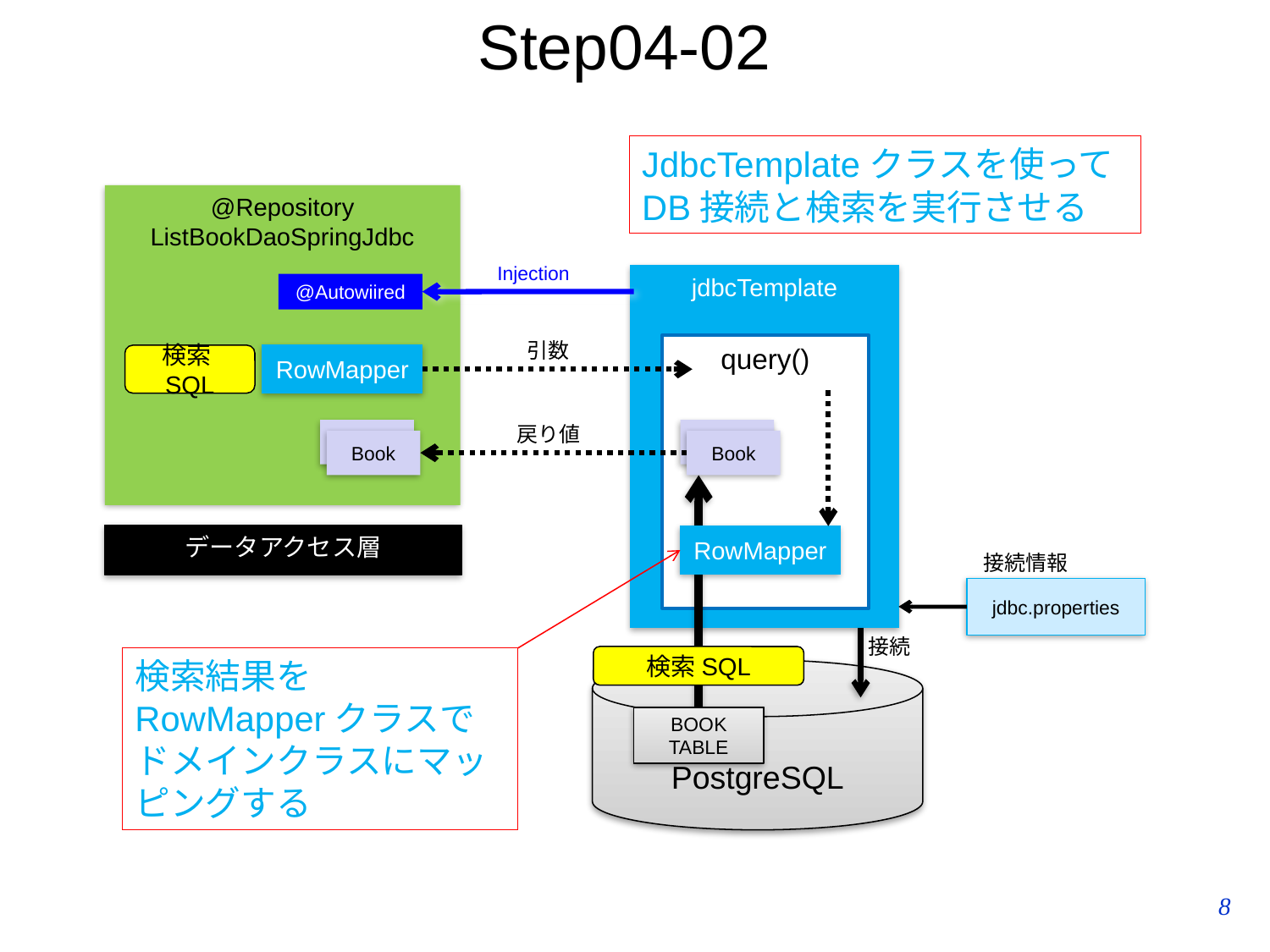

# Step04-02
JdbcTemplateクラスを使ってDB接続と検索を実行させる
@Repository
ListBookDaoSpringJdbc
Injection
jdbcTemplate
@Autowiired
引数
query()
検索SQL
RowMapper
戻り値
Book
Book
Book
Book
データアクセス層
RowMapper
接続情報
jdbc.properties
接続
検索SQL
検索結果をRowMapperクラスでドメインクラスにマッピングする
PostgreSQL
BOOK TABLE
8